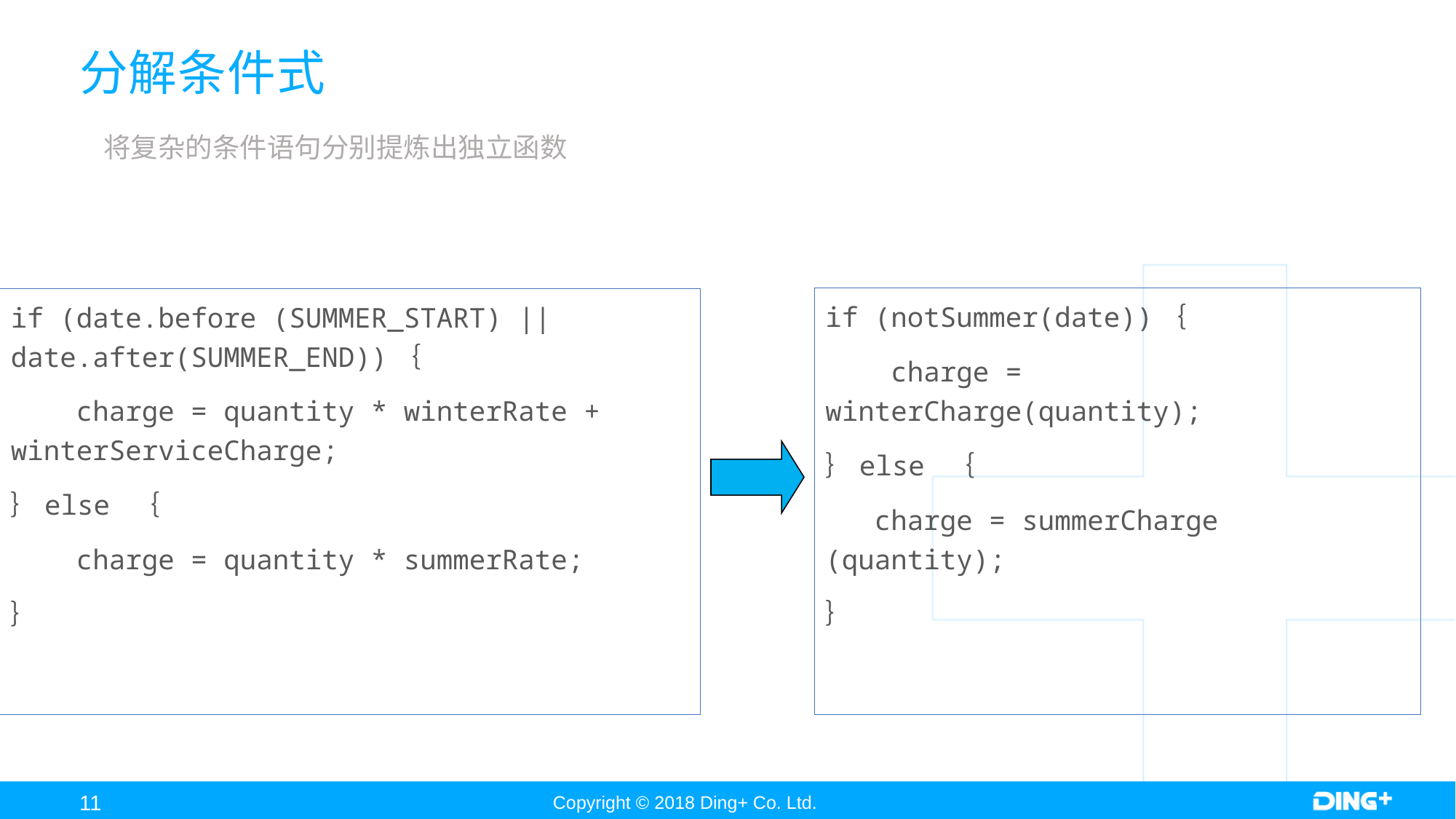

# 分解条件式
将复杂的条件语句分别提炼出独立函数
if (notSummer(date))｛
    charge = winterCharge(quantity);
｝else ｛
   charge = summerCharge (quantity);
｝
if (date.before (SUMMER_START) || 	date.after(SUMMER_END))｛
    charge = quantity * winterRate + 	winterServiceCharge;
｝else ｛
    charge = quantity * summerRate;
｝

11
Copyright © 2018 Ding+ Co. Ltd.